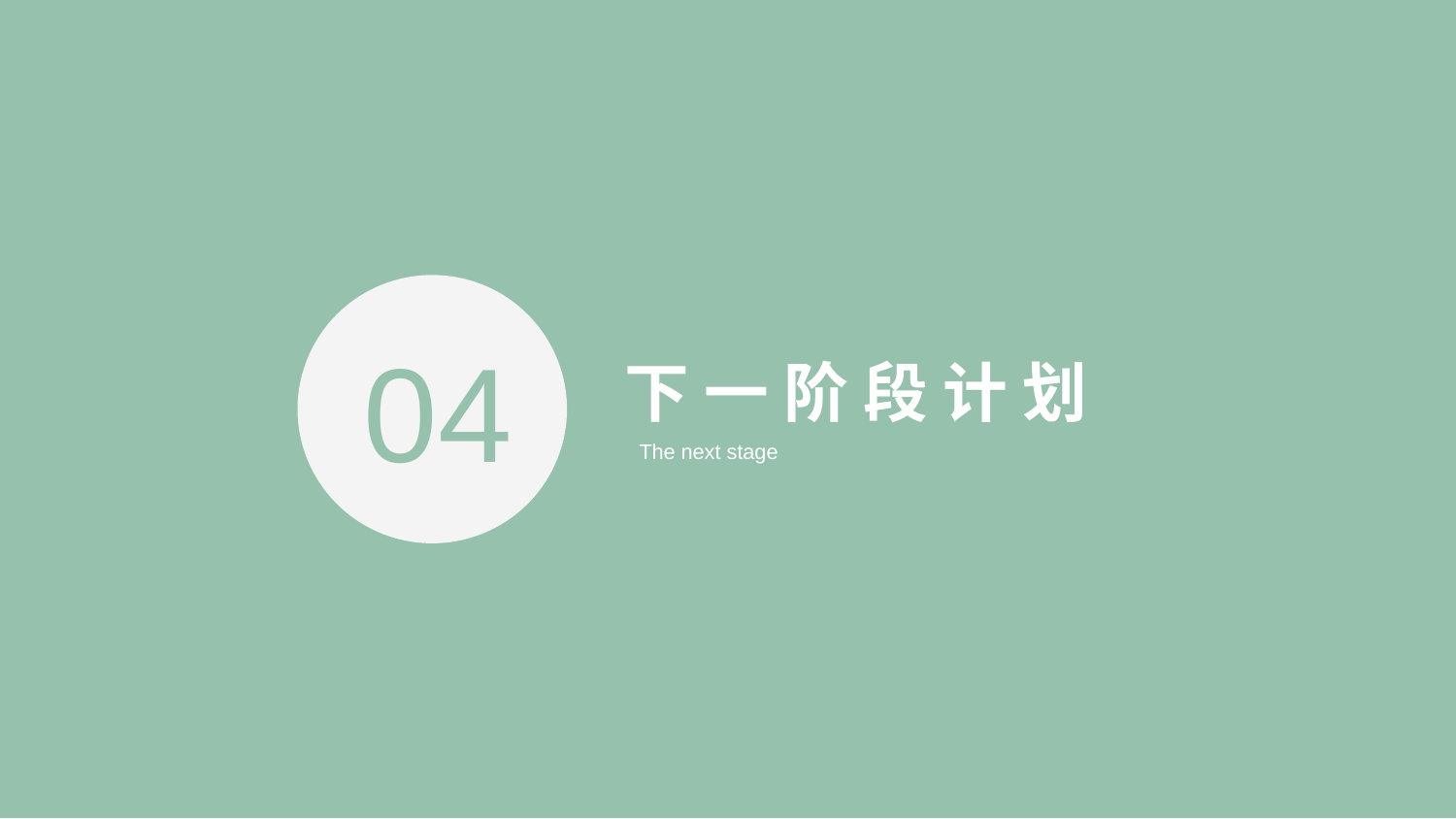

04
下 一 阶 段 计 划
The next stage